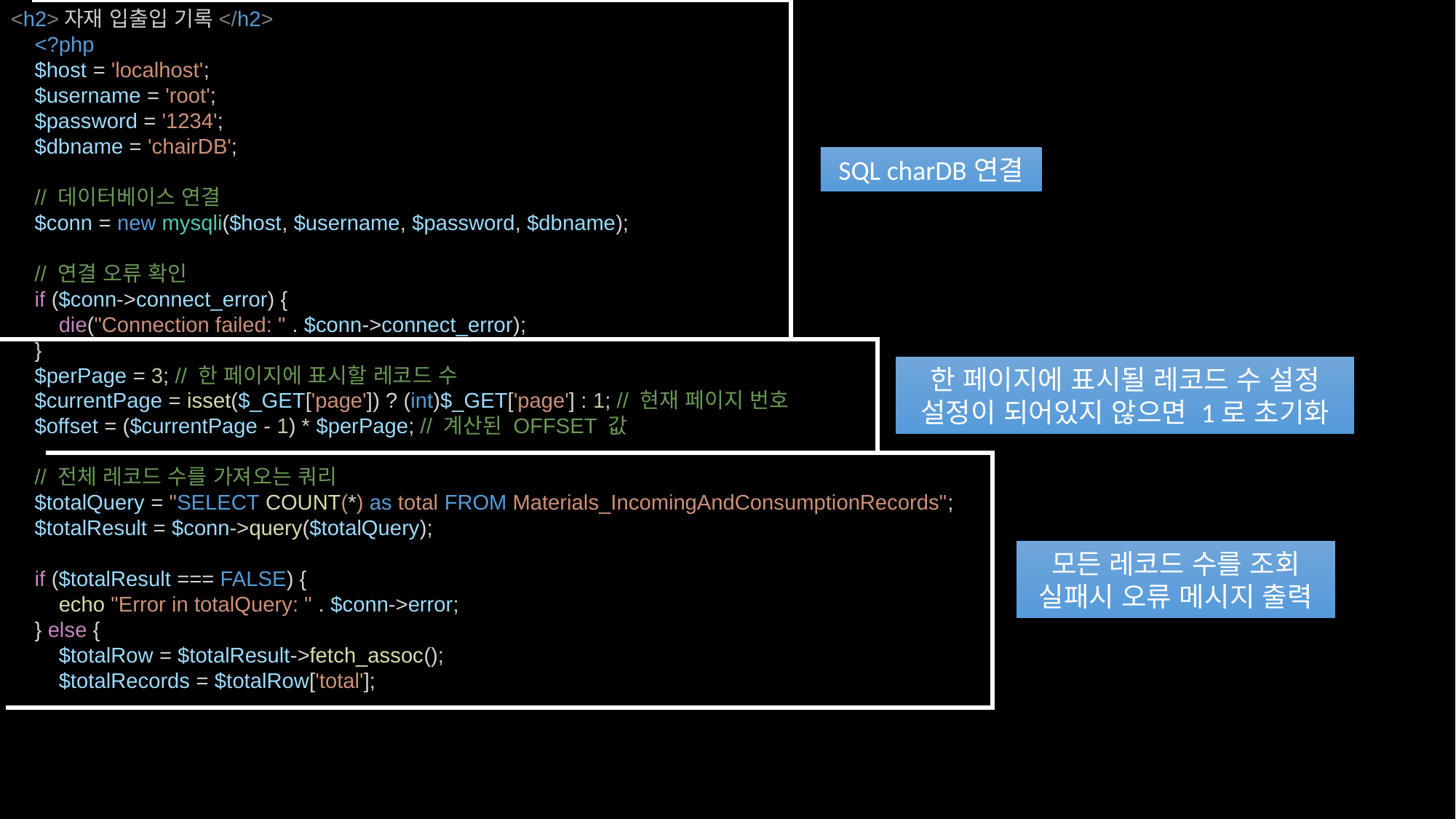

<h2>자재 입출입 기록</h2>
    <?php
    $host = 'localhost';
    $username = 'root';
    $password = '1234';
    $dbname = 'chairDB';

    // 데이터베이스 연결
    $conn = new mysqli($host, $username, $password, $dbname);

    // 연결 오류 확인
    if ($conn->connect_error) {
        die("Connection failed: " . $conn->connect_error);
    }
    $perPage = 3; // 한 페이지에 표시할 레코드 수
    $currentPage = isset($_GET['page']) ? (int)$_GET['page'] : 1; // 현재 페이지 번호
    $offset = ($currentPage - 1) * $perPage; // 계산된 OFFSET 값
    // 전체 레코드 수를 가져오는 쿼리
    $totalQuery = "SELECT COUNT(*) as total FROM Materials_IncomingAndConsumptionRecords";
    $totalResult = $conn->query($totalQuery);
    if ($totalResult === FALSE) {
        echo "Error in totalQuery: " . $conn->error;
    } else {
        $totalRow = $totalResult->fetch_assoc();
        $totalRecords = $totalRow['total'];

SQL charDB연결

한 페이지에 표시될 레코드 수 설정
설정이 되어있지 않으면 1로 초기화

모든 레코드 수를 조회
실패시 오류 메시지 출력